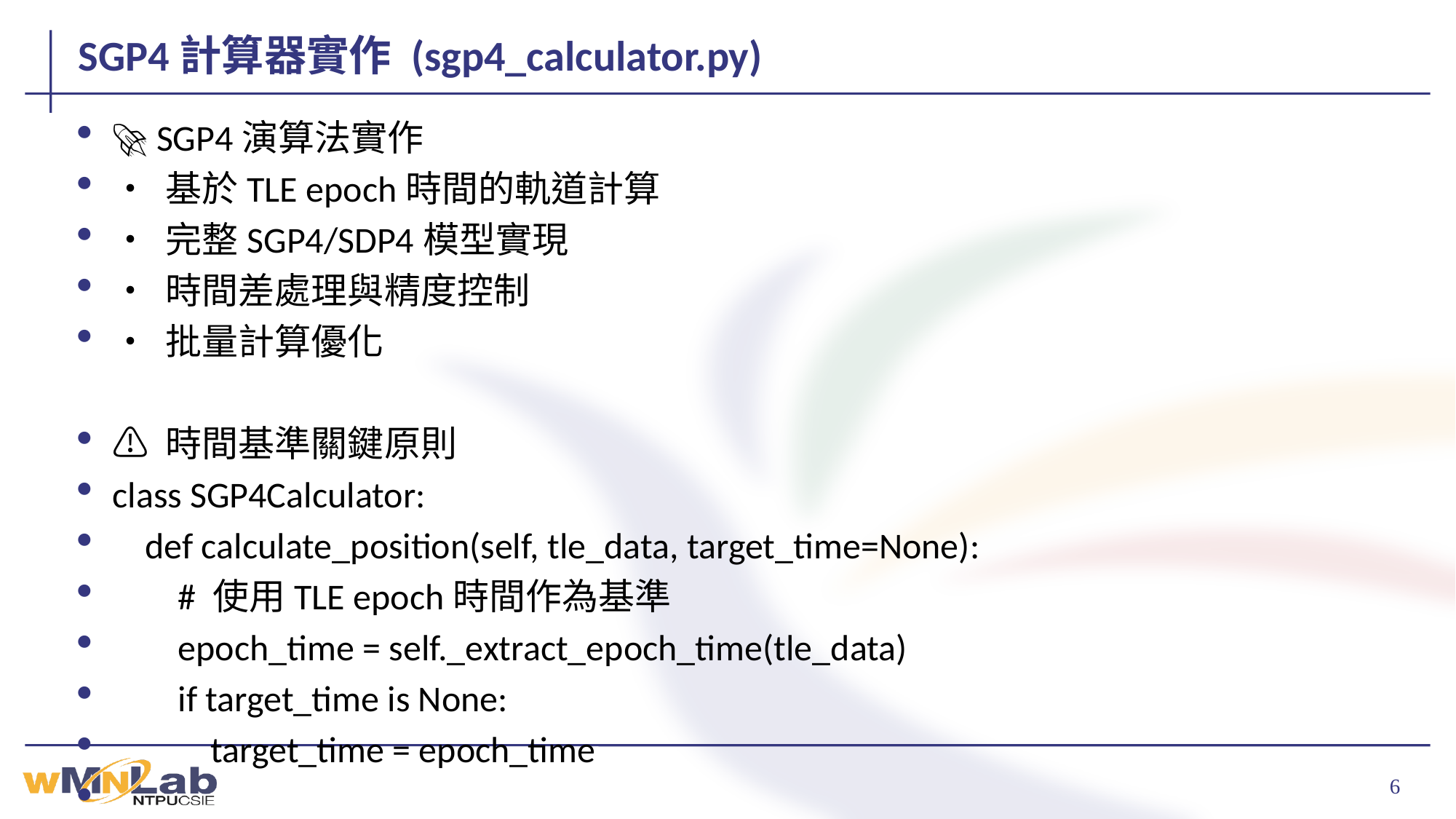

# SGP4計算器實作 (sgp4_calculator.py)
🚀 SGP4演算法實作
• 基於TLE epoch時間的軌道計算
• 完整SGP4/SDP4模型實現
• 時間差處理與精度控制
• 批量計算優化

⚠️ 時間基準關鍵原則
class SGP4Calculator:
    def calculate_position(self, tle_data, target_time=None):
        # 使用TLE epoch時間作為基準
        epoch_time = self._extract_epoch_time(tle_data)
        if target_time is None:
            target_time = epoch_time

        # 計算時間差（分鐘）
        time_diff = (target_time - epoch_time).total_seconds() / 60.0

        # SGP4算法核心計算
        position_eci, velocity_eci = self._sgp4_propagate(
            tle_data, time_diff
        )

        return position_eci, velocity_eci